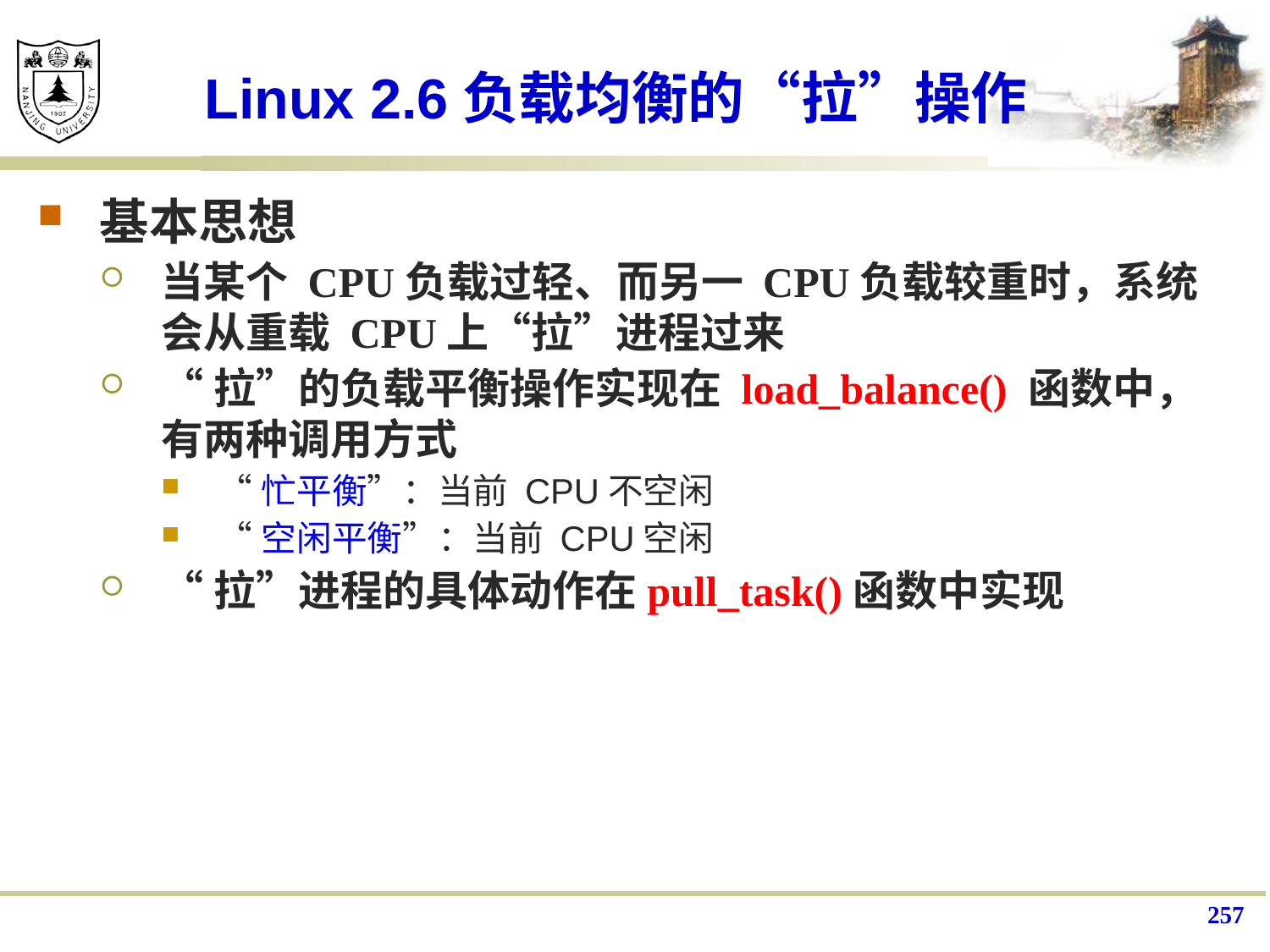

# Linux 2.6负载均衡的“拉”操作
基本思想
当某个 CPU负载过轻、而另一 CPU负载较重时，系统会从重载 CPU上“拉”进程过来
“拉”的负载平衡操作实现在 load_balance() 函数中，有两种调用方式
“忙平衡”：当前 CPU不空闲
“空闲平衡”：当前 CPU空闲
“拉”进程的具体动作在pull_task()函数中实现
257